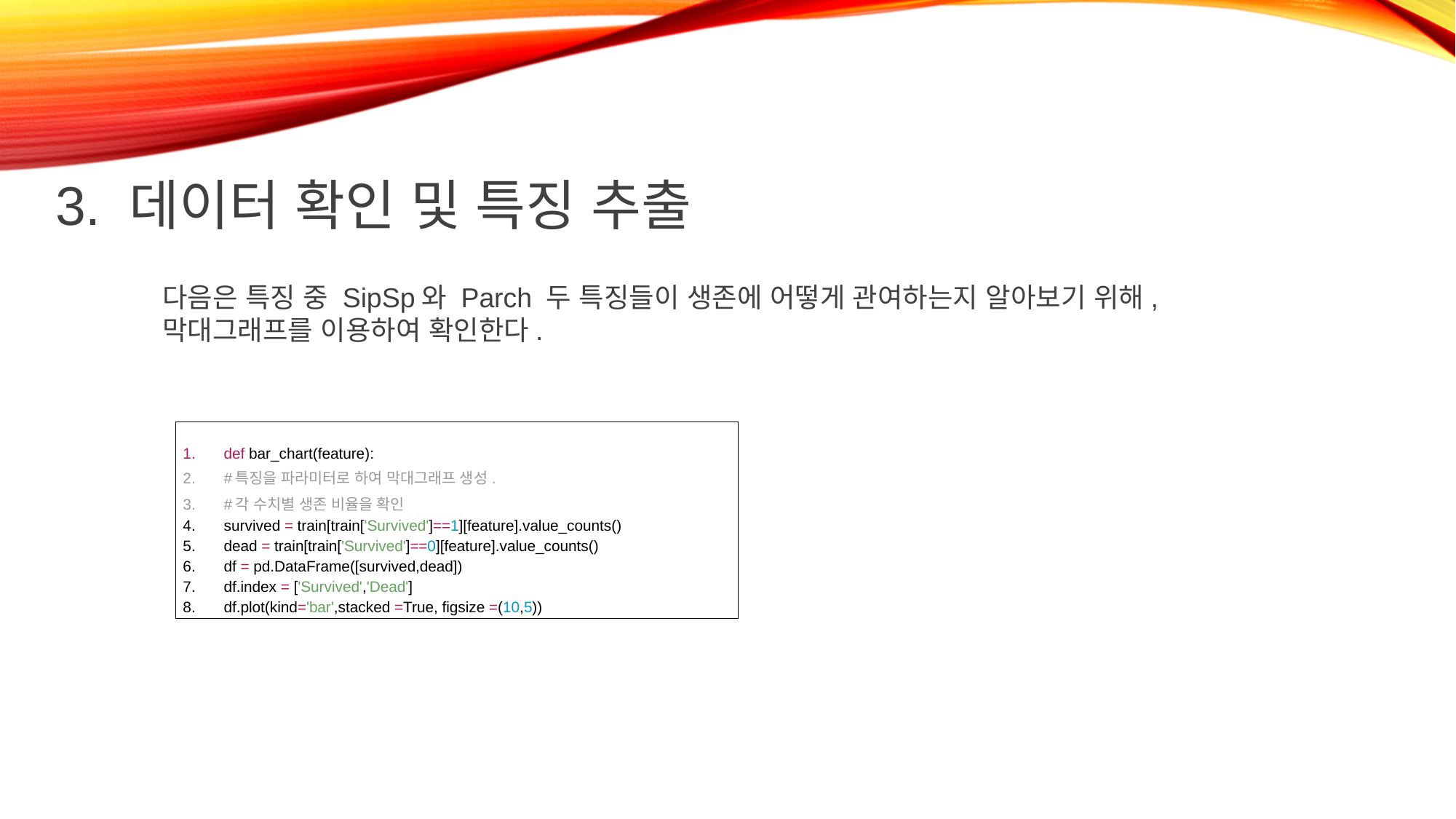

3. 데이터 확인 및 특징 추출
다음은 특징 중 SipSp와 Parch 두 특징들이 생존에 어떻게 관여하는지 알아보기 위해,
막대그래프를 이용하여 확인한다.
| def bar\_chart(feature): #특징을 파라미터로 하여 막대그래프 생성. #각 수치별 생존 비율을 확인 survived = train[train['Survived']==1][feature].value\_counts() dead = train[train['Survived']==0][feature].value\_counts() df = pd.DataFrame([survived,dead]) df.index = ['Survived','Dead'] df.plot(kind='bar',stacked =True, figsize =(10,5)) |
| --- |